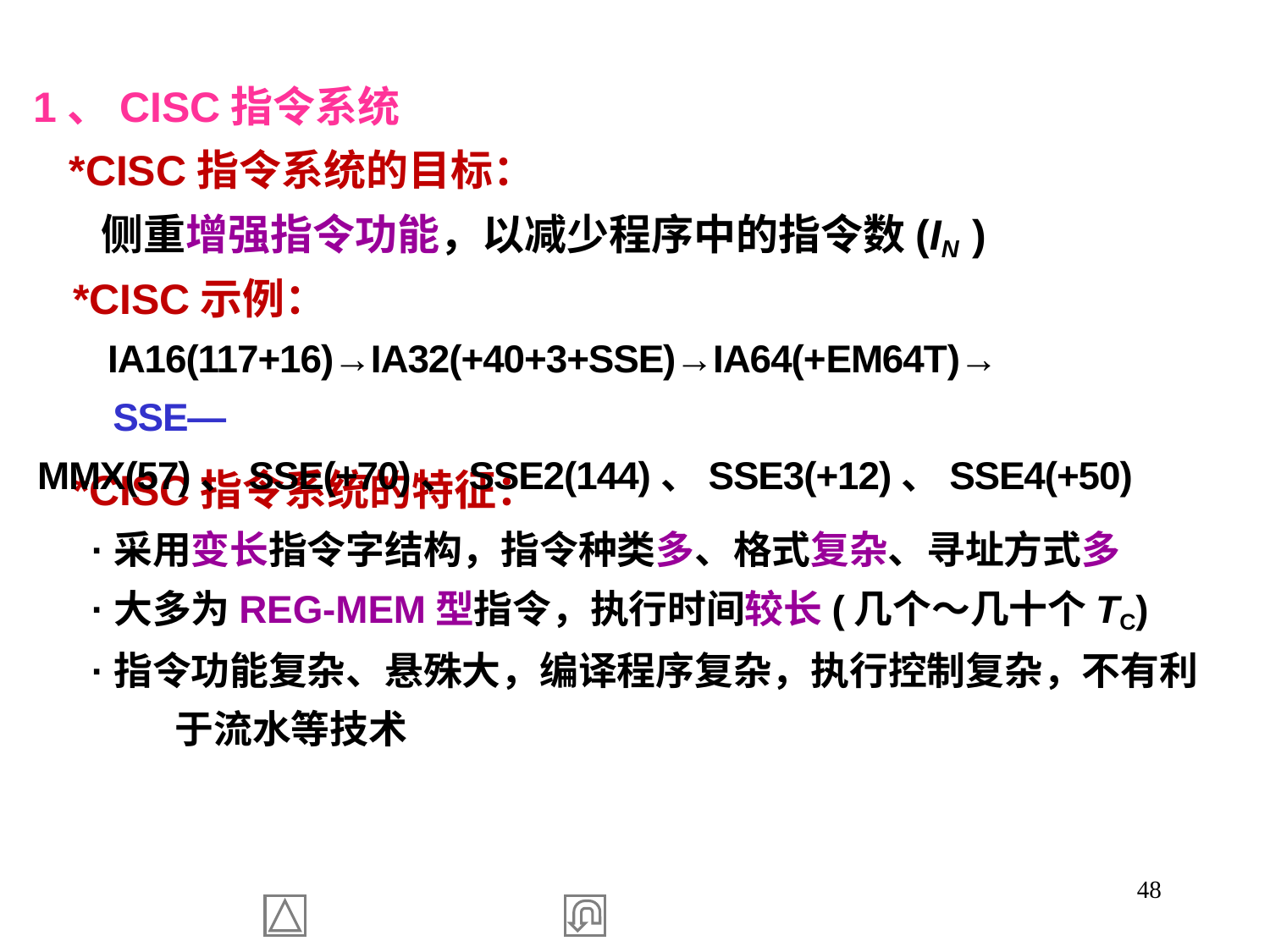

1、CISC指令系统
   *CISC指令系统的目标：
      侧重增强指令功能，以减少程序中的指令数(IN  )
   *CISC示例：
       IA16(117+16)→IA32(+40+3+SSE)→IA64(+EM64T)→
       SSE—MMX(57)、SSE(+70)、SSE2(144)、SSE3(+12)、SSE4(+50)
   *CISC指令系统的特征：
     ·采用变长指令字结构，指令种类多、格式复杂、寻址方式多
     ·大多为REG-MEM型指令，执行时间较长(几个～几十个TC)
     ·指令功能复杂、悬殊大，编译程序复杂，执行控制复杂，不有利于流水等技术
48